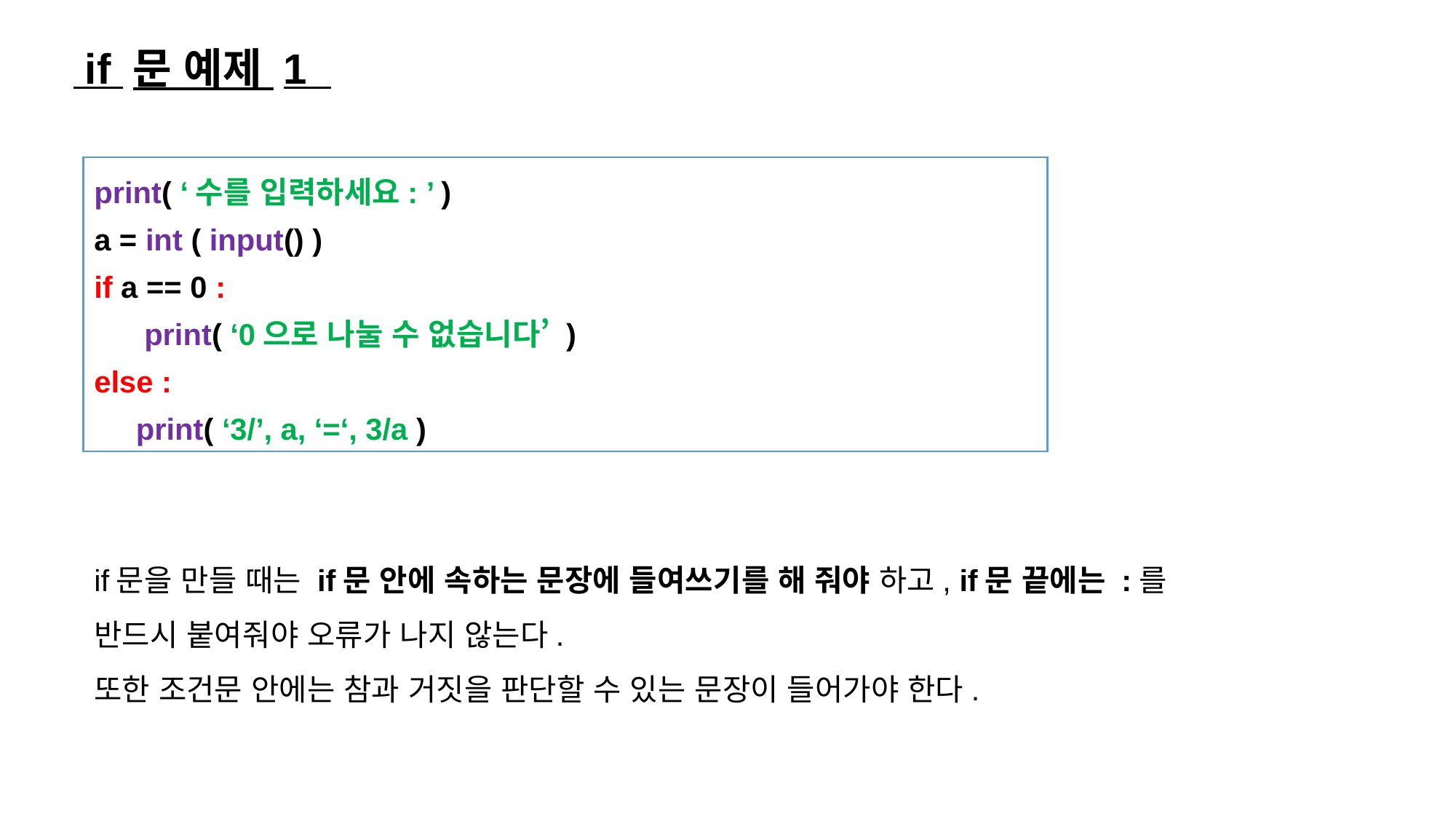

# if 문 예제 1
print( ‘수를 입력하세요: ’ )
a = int ( input() )
if a == 0 :
      print( ‘0으로 나눌 수 없습니다’ )
else :
     print( ‘3/’, a, ‘=‘, 3/a )
if문을 만들 때는 if문 안에 속하는 문장에 들여쓰기를 해 줘야 하고, if문 끝에는 :를 반드시 붙여줘야 오류가 나지 않는다.
또한 조건문 안에는 참과 거짓을 판단할 수 있는 문장이 들어가야 한다.